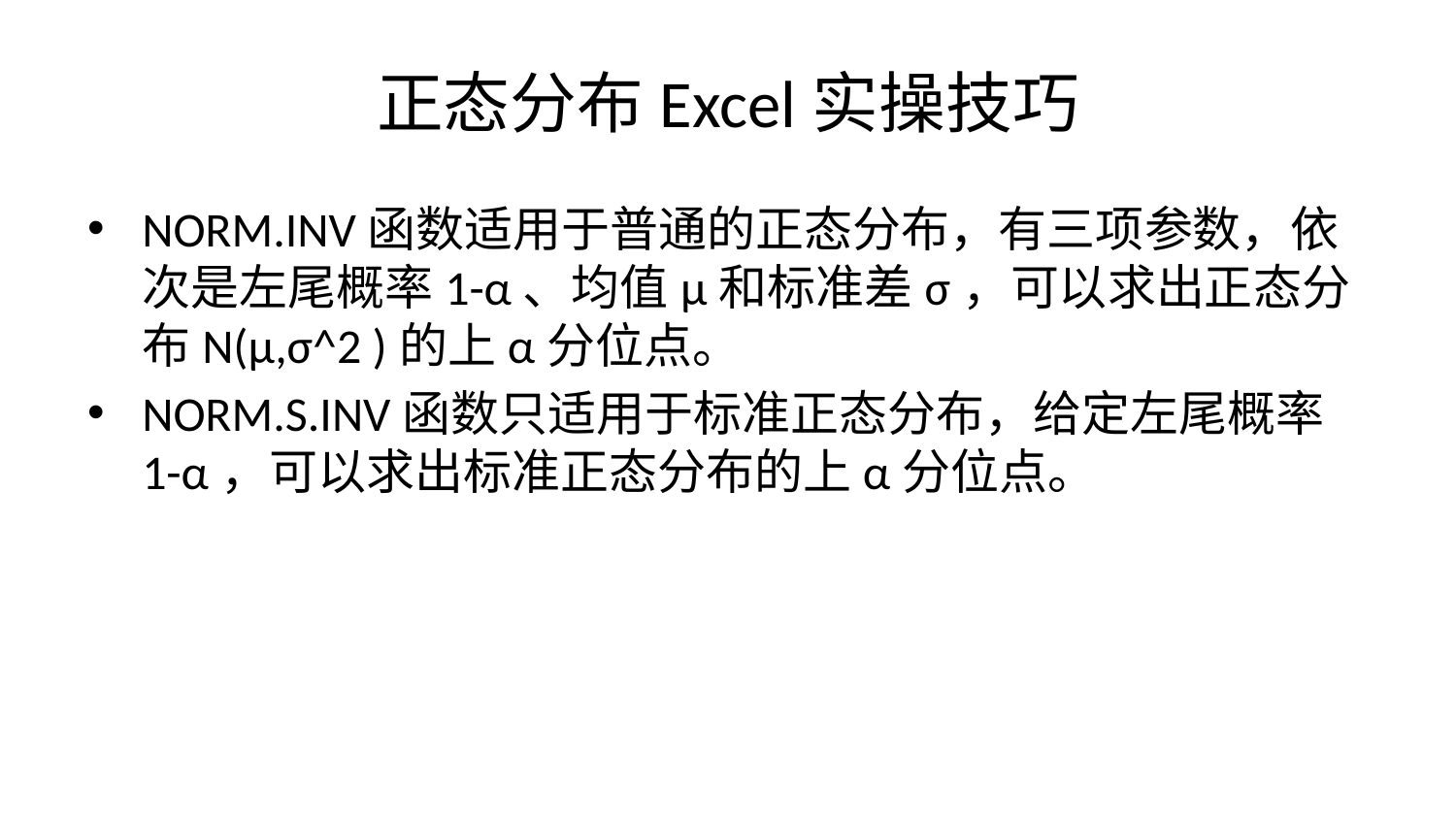

# 正态分布Excel实操技巧
NORM.INV函数适用于普通的正态分布，有三项参数，依次是左尾概率1-α、均值μ和标准差σ，可以求出正态分布N(μ,σ^2 )的上α分位点。
NORM.S.INV函数只适用于标准正态分布，给定左尾概率1-α，可以求出标准正态分布的上α分位点。